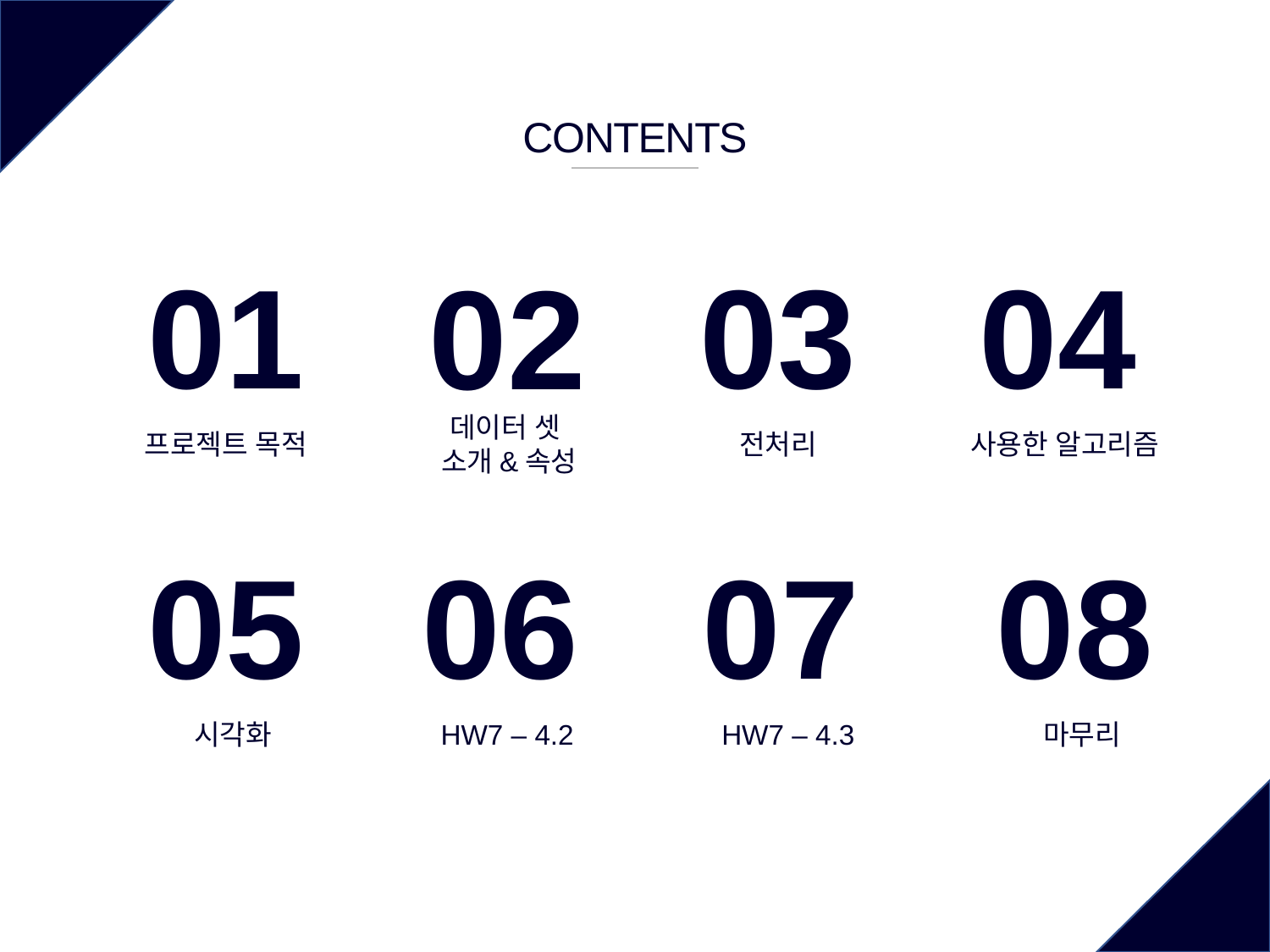

CONTENTS
04
01
03
02
프로젝트 목적
전처리
사용한 알고리즘
데이터 셋
소개&속성
05
06
07
08
시각화
HW7 – 4.2
HW7 – 4.3
마무리